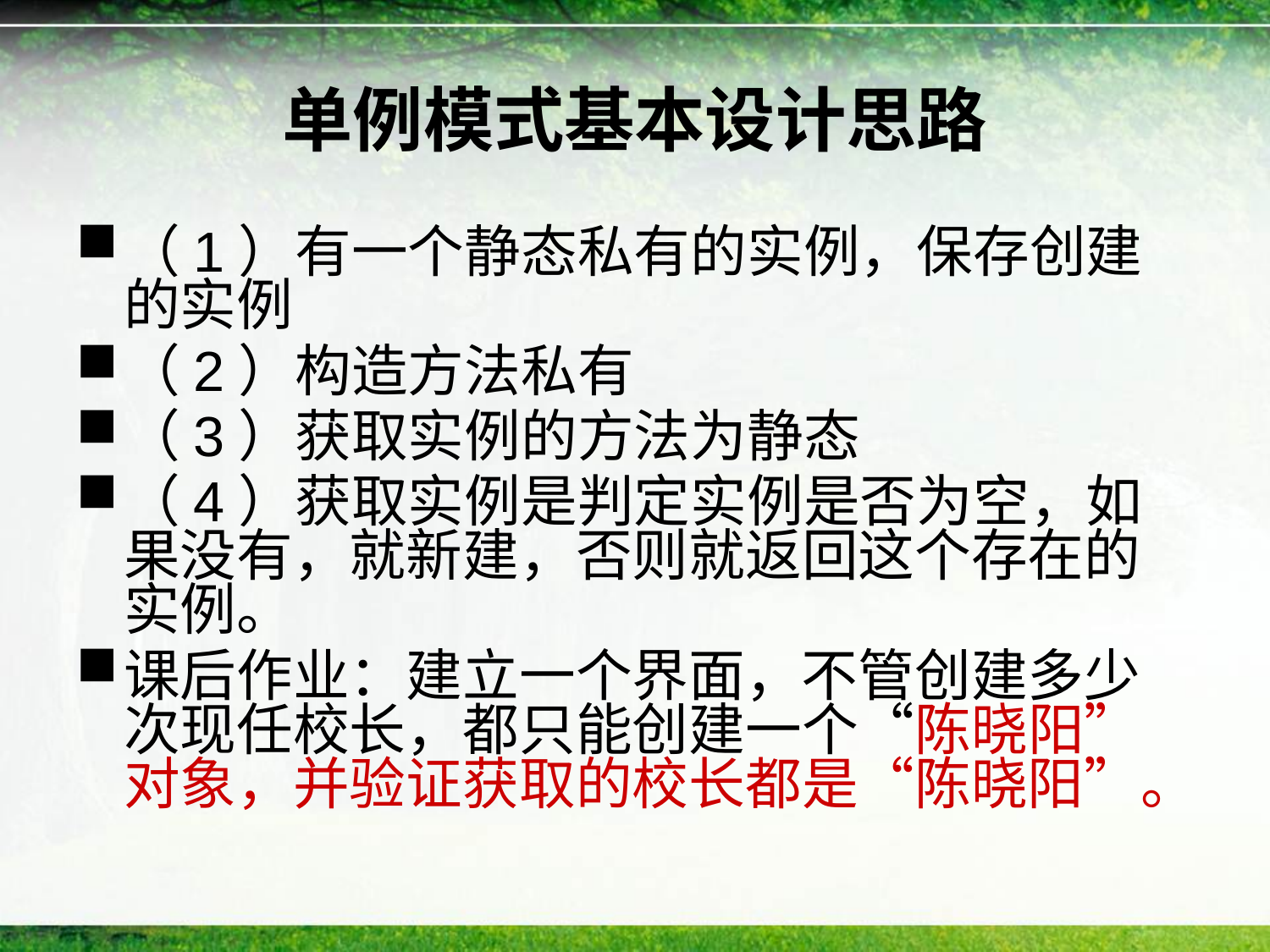

# 单例模式基本设计思路
（1）有一个静态私有的实例，保存创建的实例
（2）构造方法私有
（3）获取实例的方法为静态
（4）获取实例是判定实例是否为空，如果没有，就新建，否则就返回这个存在的实例。
课后作业：建立一个界面，不管创建多少次现任校长，都只能创建一个“陈晓阳”对象，并验证获取的校长都是“陈晓阳”。